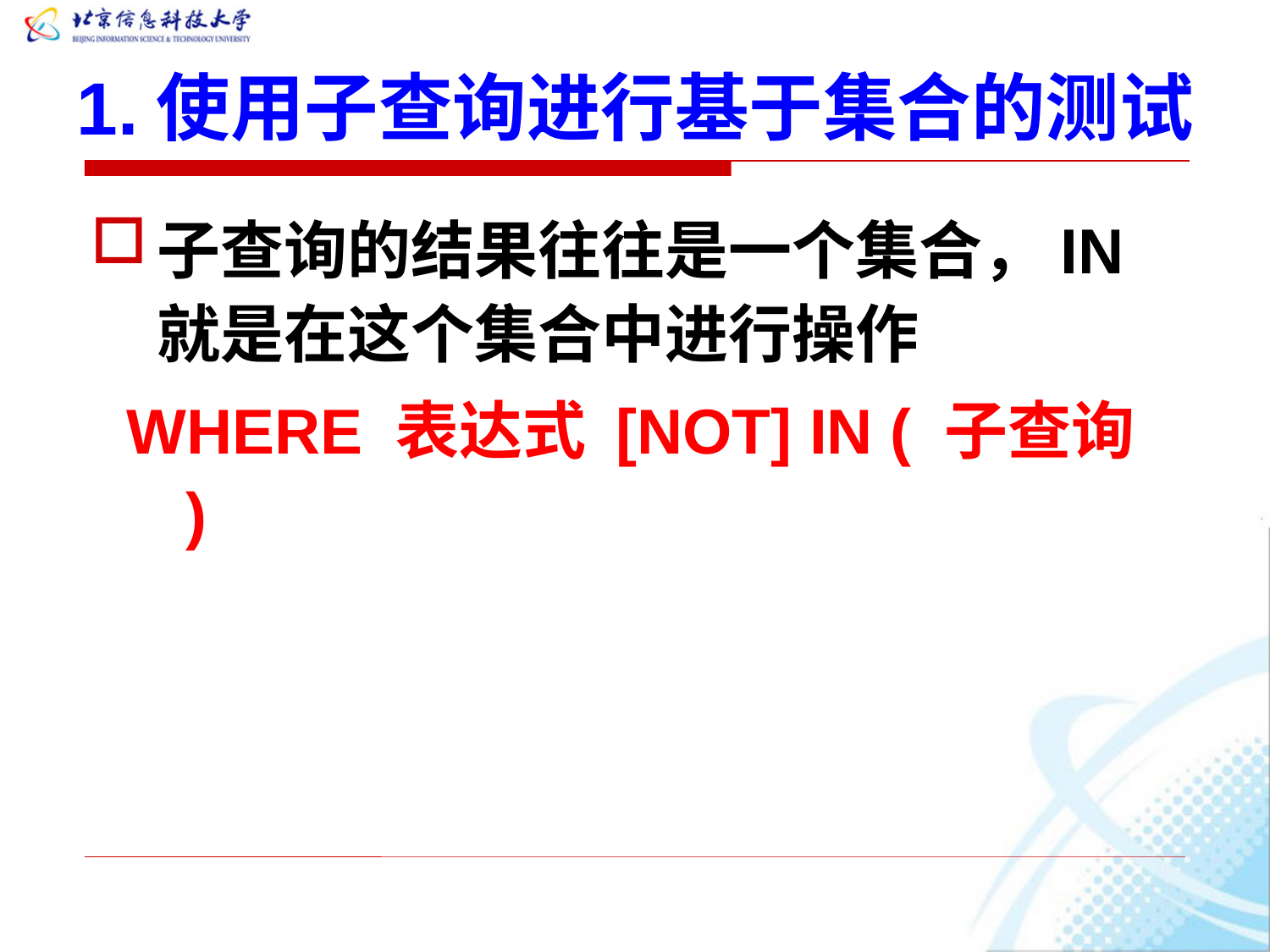

# 1.使用子查询进行基于集合的测试
子查询的结果往往是一个集合，IN就是在这个集合中进行操作
  WHERE 表达式 [NOT] IN ( 子查询 )

120